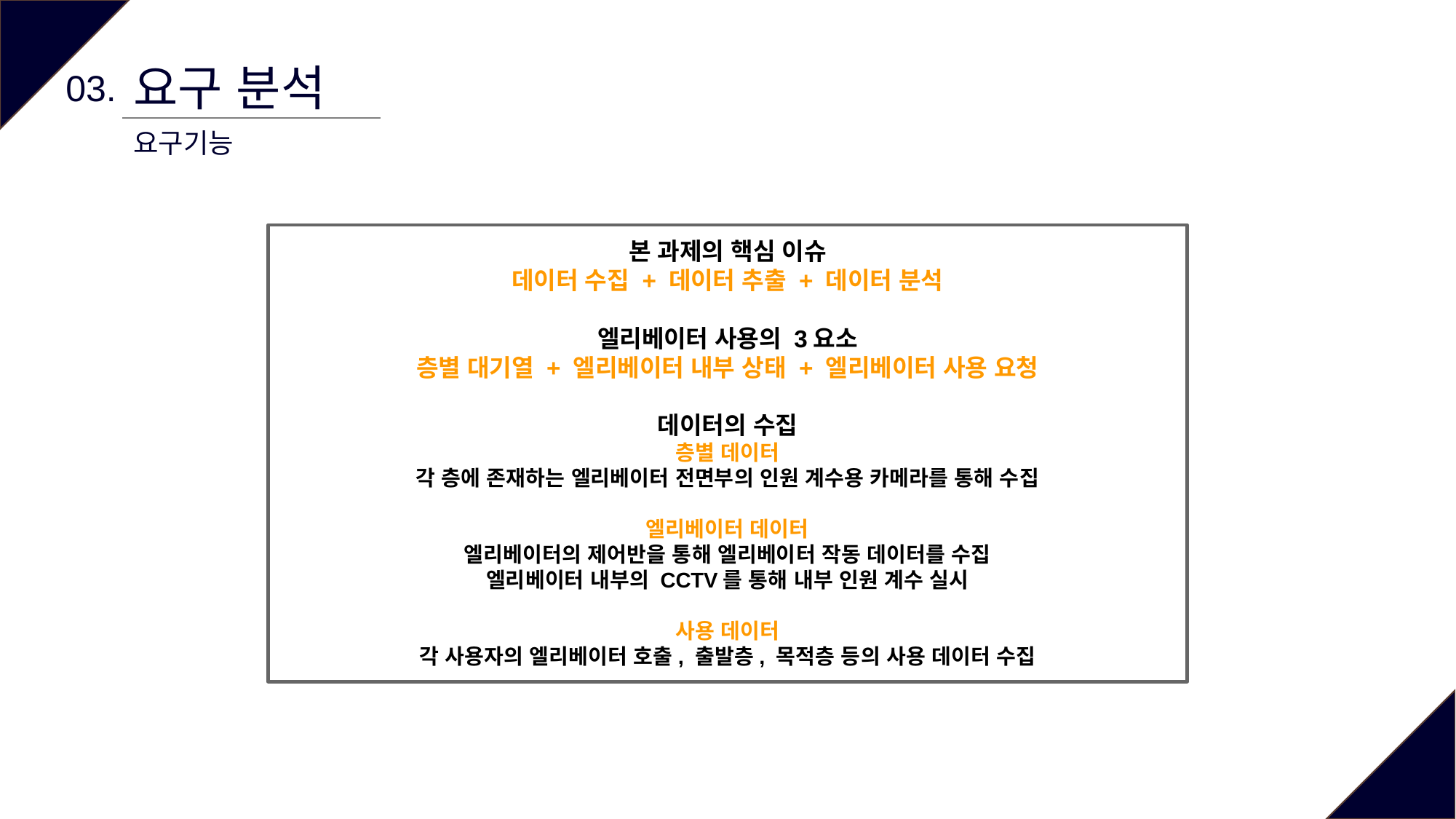

요구 분석
03.
요구기능
본 과제의 핵심 이슈
데이터 수집 + 데이터 추출 + 데이터 분석

엘리베이터 사용의 3요소
층별 대기열 + 엘리베이터 내부 상태 + 엘리베이터 사용 요청

데이터의 수집
층별 데이터
각 층에 존재하는 엘리베이터 전면부의 인원 계수용 카메라를 통해 수집

엘리베이터 데이터
엘리베이터의 제어반을 통해 엘리베이터 작동 데이터를 수집
엘리베이터 내부의 CCTV를 통해 내부 인원 계수 실시

사용 데이터
각 사용자의 엘리베이터 호출, 출발층, 목적층 등의 사용 데이터 수집